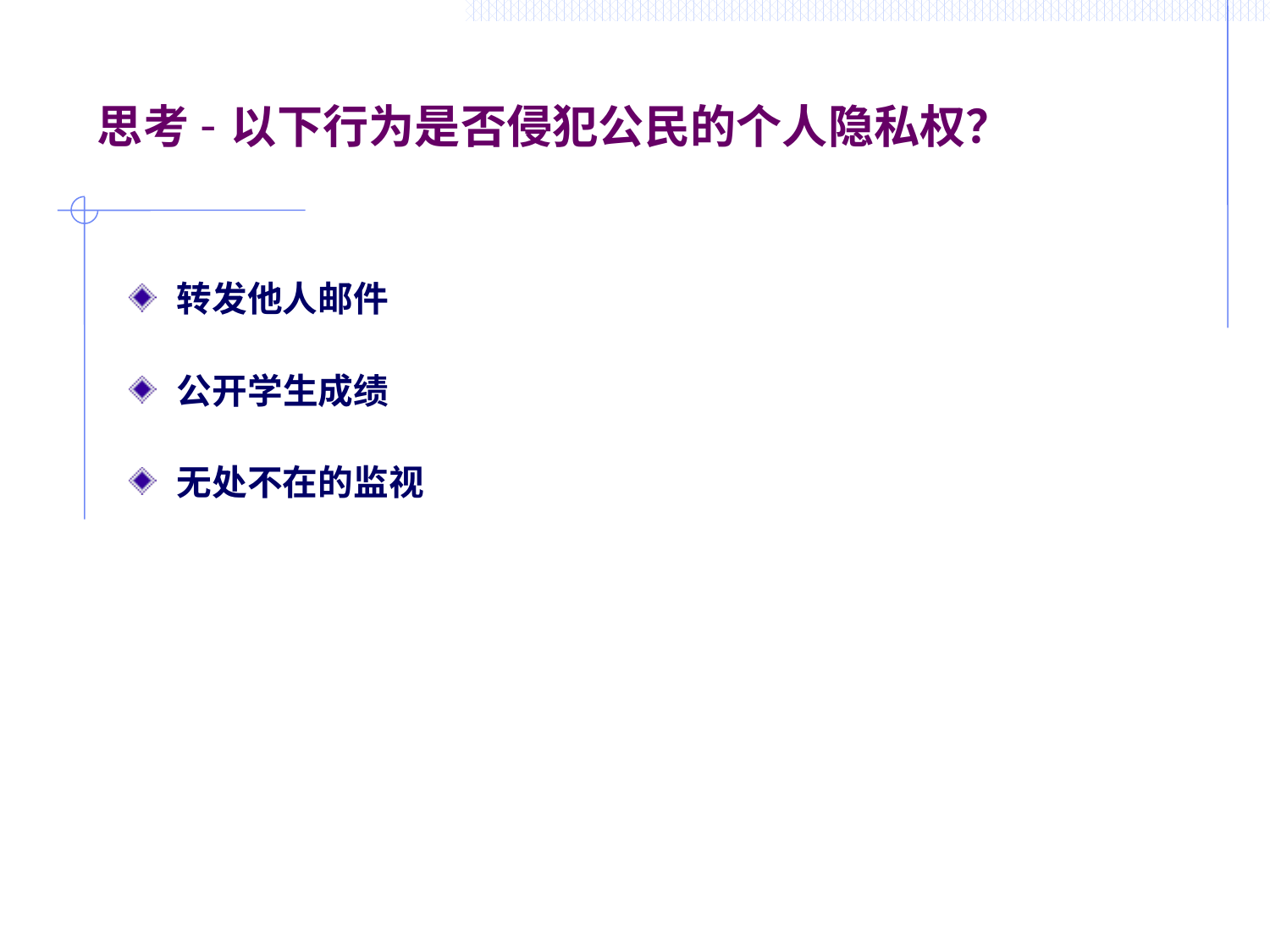

# 思考-以下行为是否侵犯公民的个人隐私权？
转发他人邮件
公开学生成绩
无处不在的监视